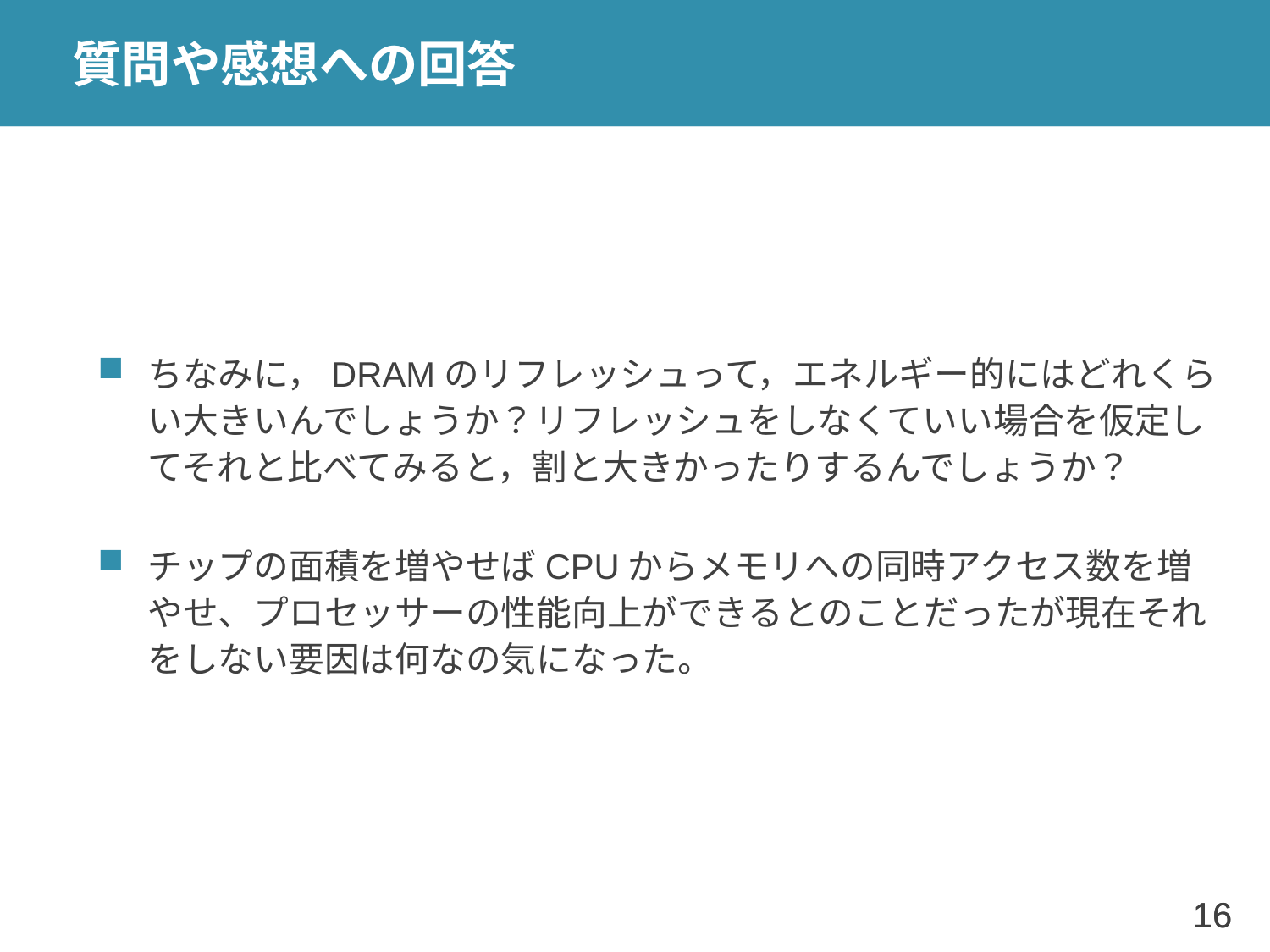

# 質問や感想への回答
ちなみに，DRAMのリフレッシュって，エネルギー的にはどれくらい大きいんでしょうか？リフレッシュをしなくていい場合を仮定してそれと比べてみると，割と大きかったりするんでしょうか？
チップの面積を増やせばCPUからメモリへの同時アクセス数を増やせ、プロセッサーの性能向上ができるとのことだったが現在それをしない要因は何なの気になった。